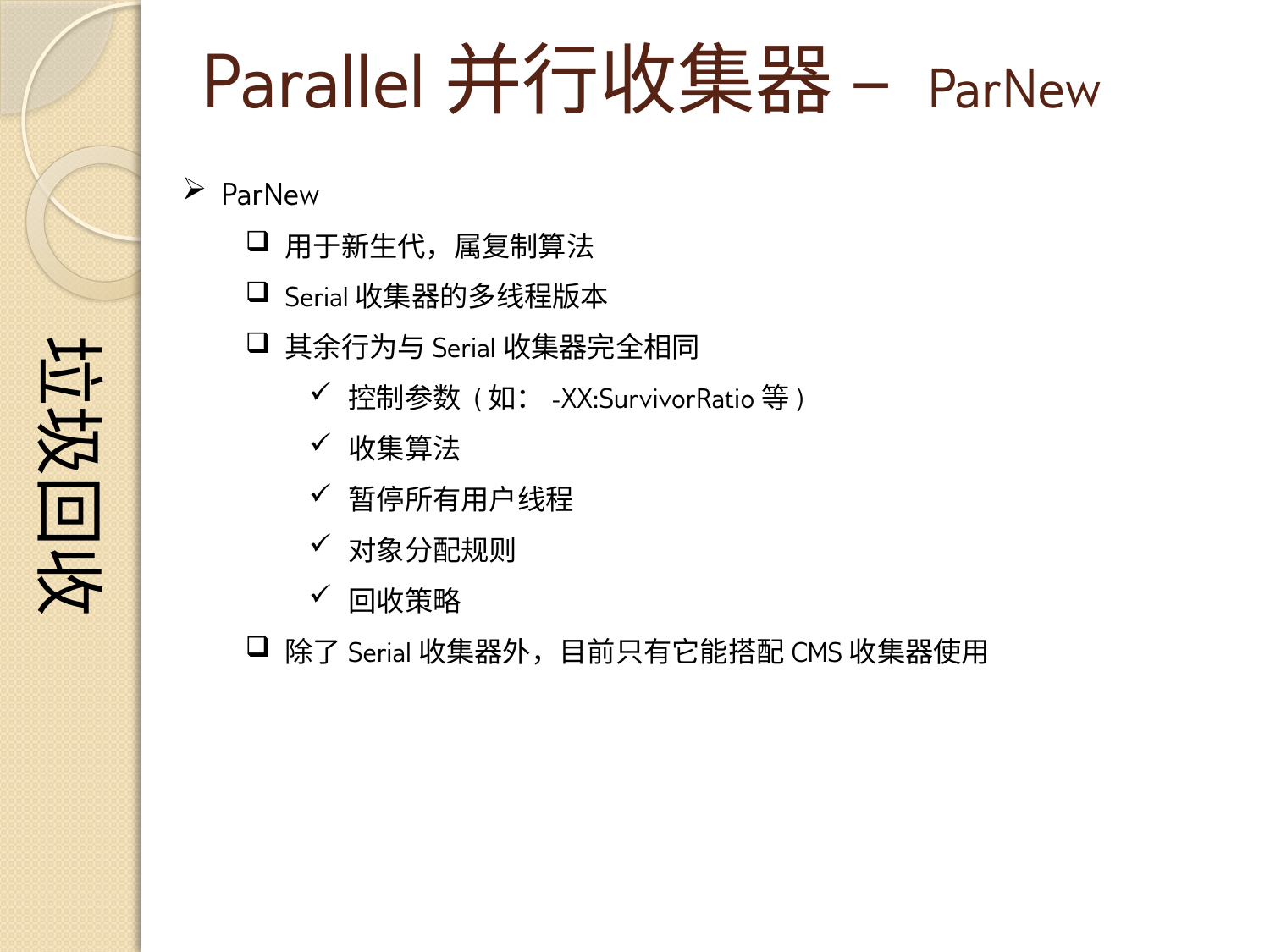

垃圾回收
# Parallel并行收集器 – ParNew
ParNew
用于新生代，属复制算法
Serial收集器的多线程版本
其余行为与Serial收集器完全相同
控制参数 (如：-XX:SurvivorRatio等)
收集算法
暂停所有用户线程
对象分配规则
回收策略
除了Serial收集器外，目前只有它能搭配CMS收集器使用